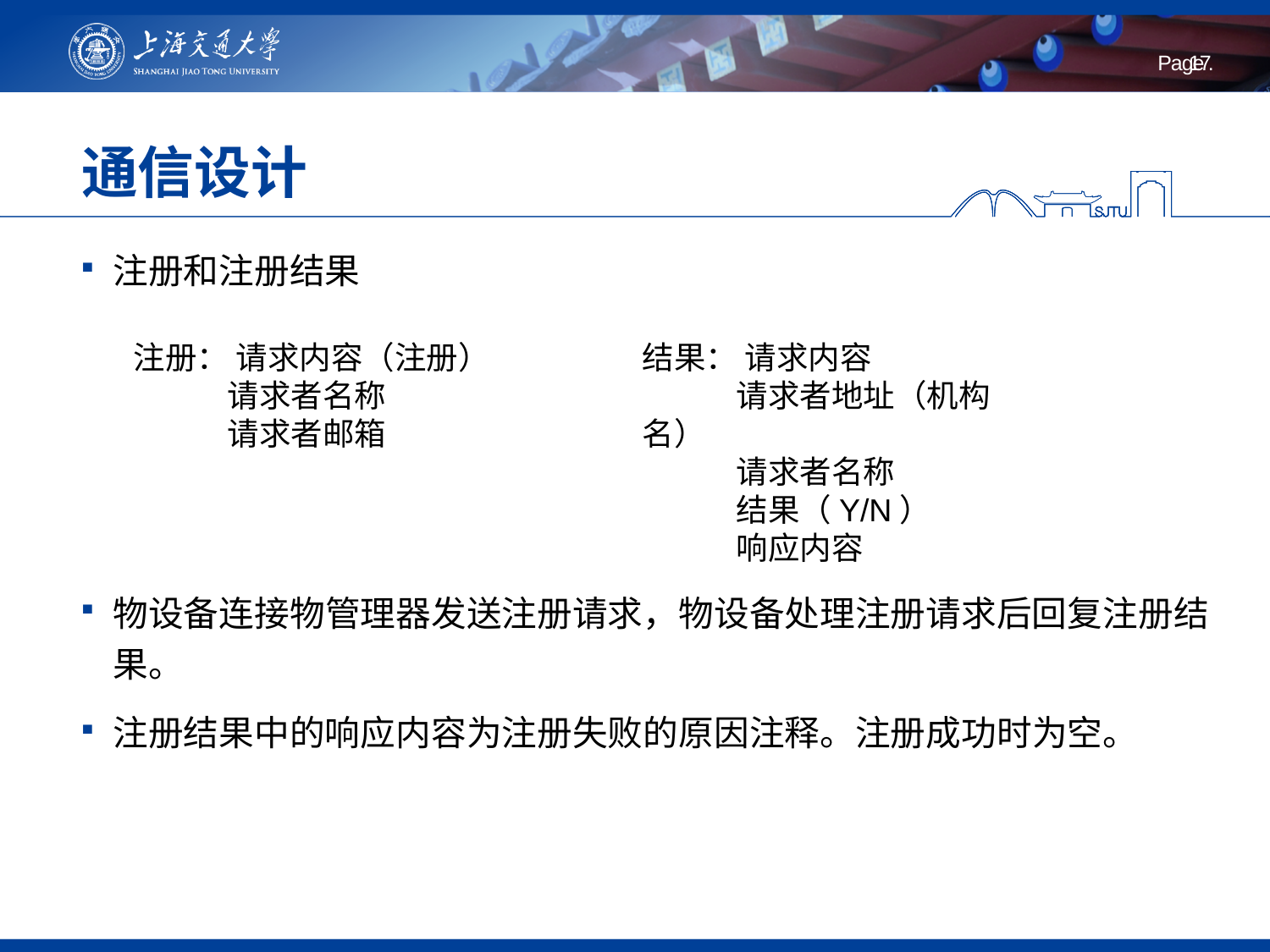

# 通信设计
注册和注册结果

物设备连接物管理器发送注册请求，物设备处理注册请求后回复注册结果。
注册结果中的响应内容为注册失败的原因注释。注册成功时为空。

注册： 请求内容（注册）
            请求者名称
            请求者邮箱
结果： 请求内容
            请求者地址（机构名）
            请求者名称
            结果（Y/N）
            响应内容